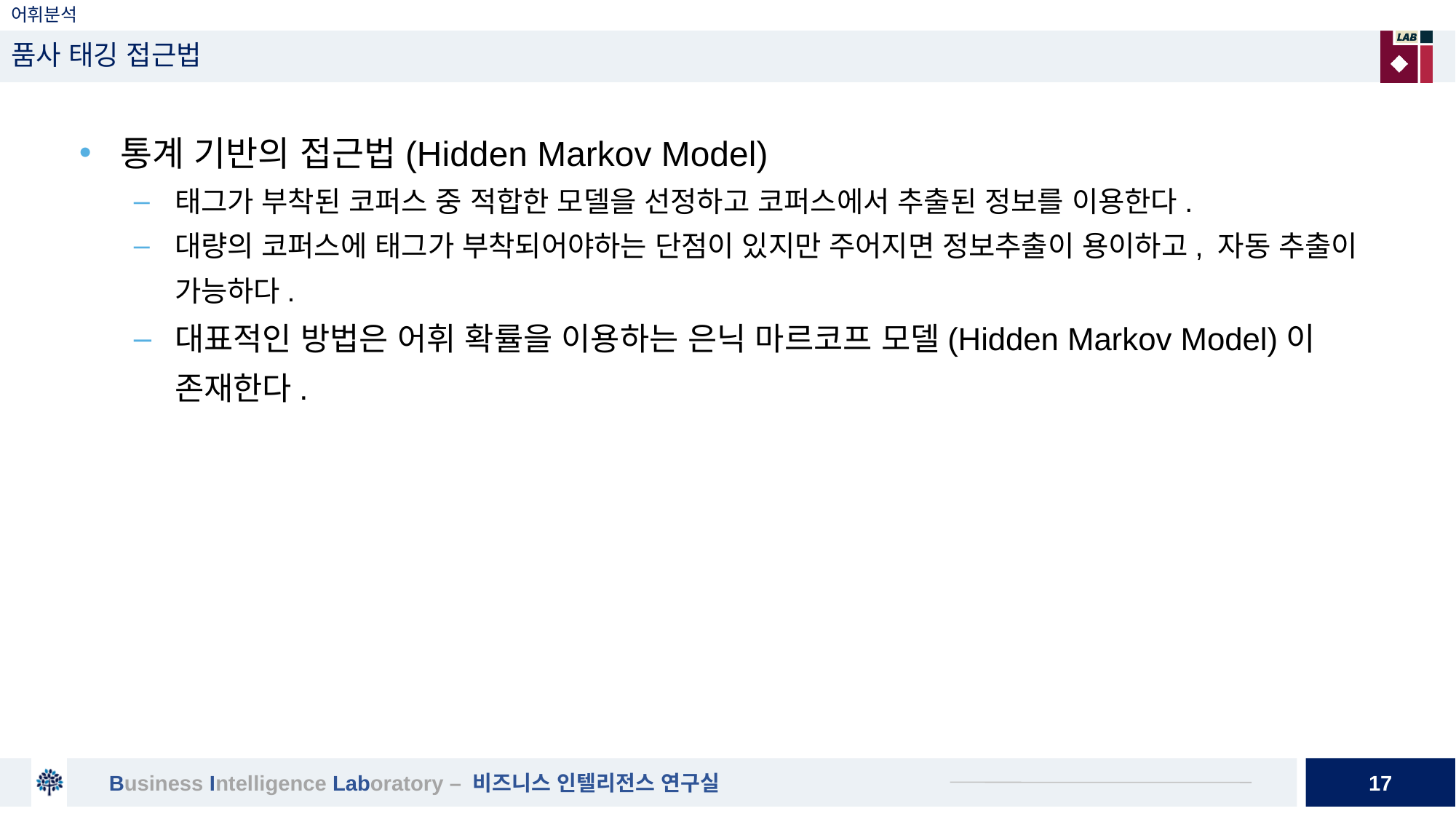

# 어휘분석
품사 태깅 접근법

통계 기반의 접근법(Hidden Markov Model)
태그가 부착된 코퍼스 중 적합한 모델을 선정하고 코퍼스에서 추출된 정보를 이용한다.
대량의 코퍼스에 태그가 부착되어야하는 단점이 있지만 주어지면 정보추출이 용이하고, 자동 추출이 가능하다.
대표적인 방법은 어휘 확률을 이용하는 은닉 마르코프 모델(Hidden Markov Model)이 존재한다.

17